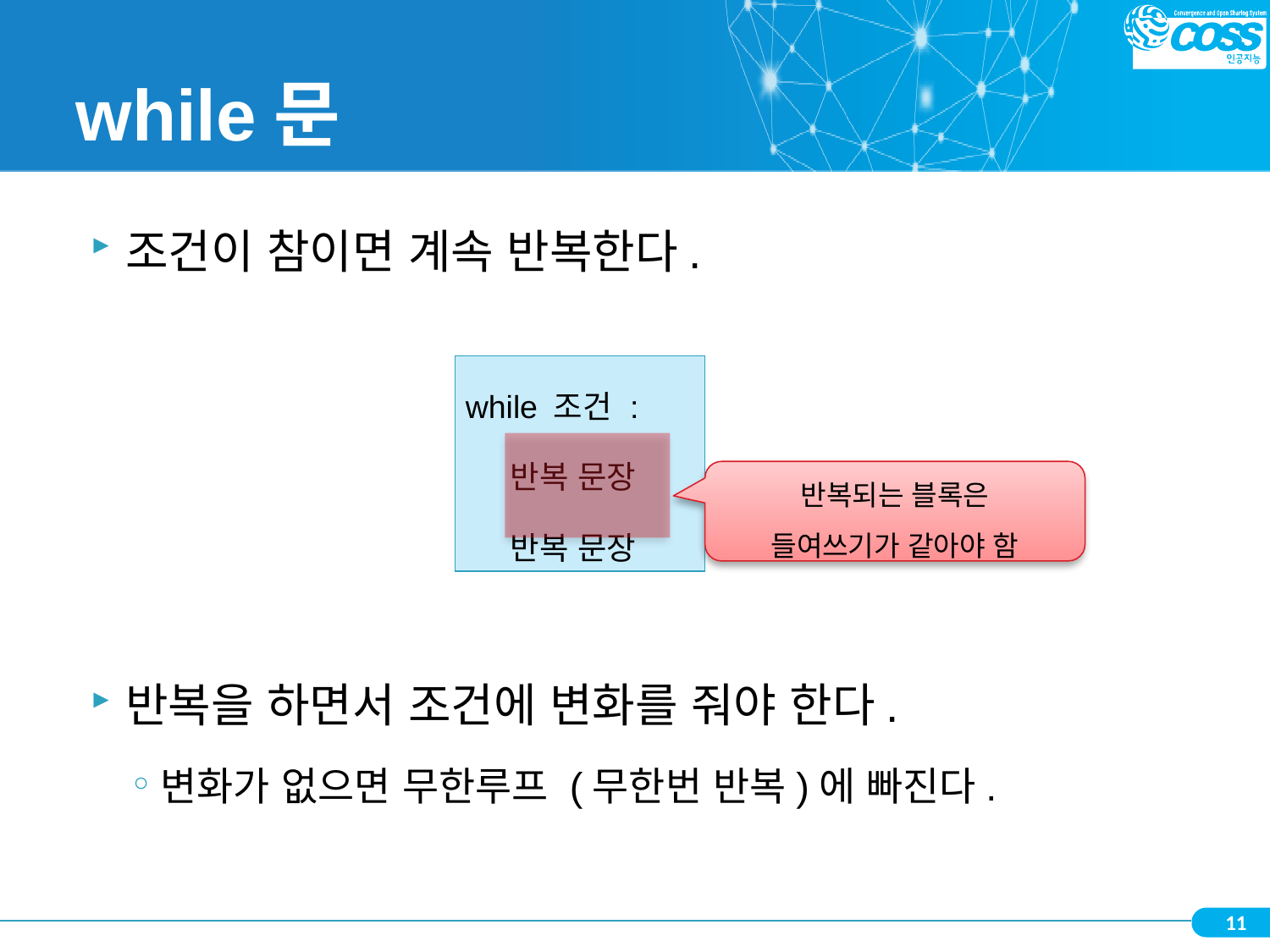

# while문
조건이 참이면 계속 반복한다.

반복을 하면서 조건에 변화를 줘야 한다.
변화가 없으면 무한루프 (무한번 반복)에 빠진다.

| while 조건 : 반복 문장 반복 문장 |
| --- |

반복되는 블록은
들여쓰기가 같아야 함